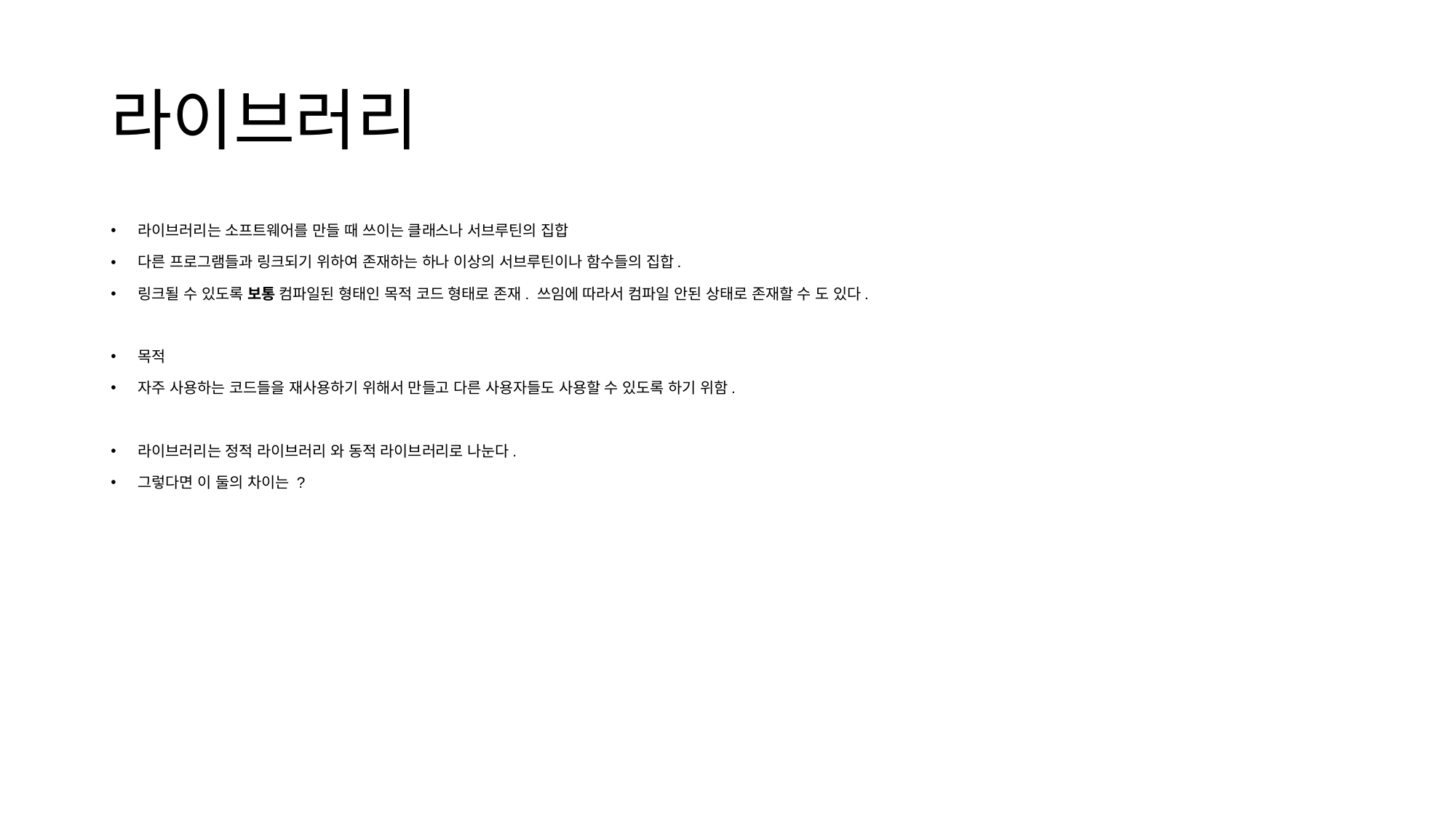

# 라이브러리
라이브러리는 소프트웨어를 만들 때 쓰이는 클래스나 서브루틴의 집합
다른 프로그램들과 링크되기 위하여 존재하는 하나 이상의 서브루틴이나 함수들의 집합.
링크될 수 있도록 보통 컴파일된 형태인 목적 코드 형태로 존재. 쓰임에 따라서 컴파일 안된 상태로 존재할 수 도 있다.

목적
자주 사용하는 코드들을 재사용하기 위해서 만들고 다른 사용자들도 사용할 수 있도록 하기 위함.

라이브러리는 정적 라이브러리 와 동적 라이브러리로 나눈다.
그렇다면 이 둘의 차이는 ?